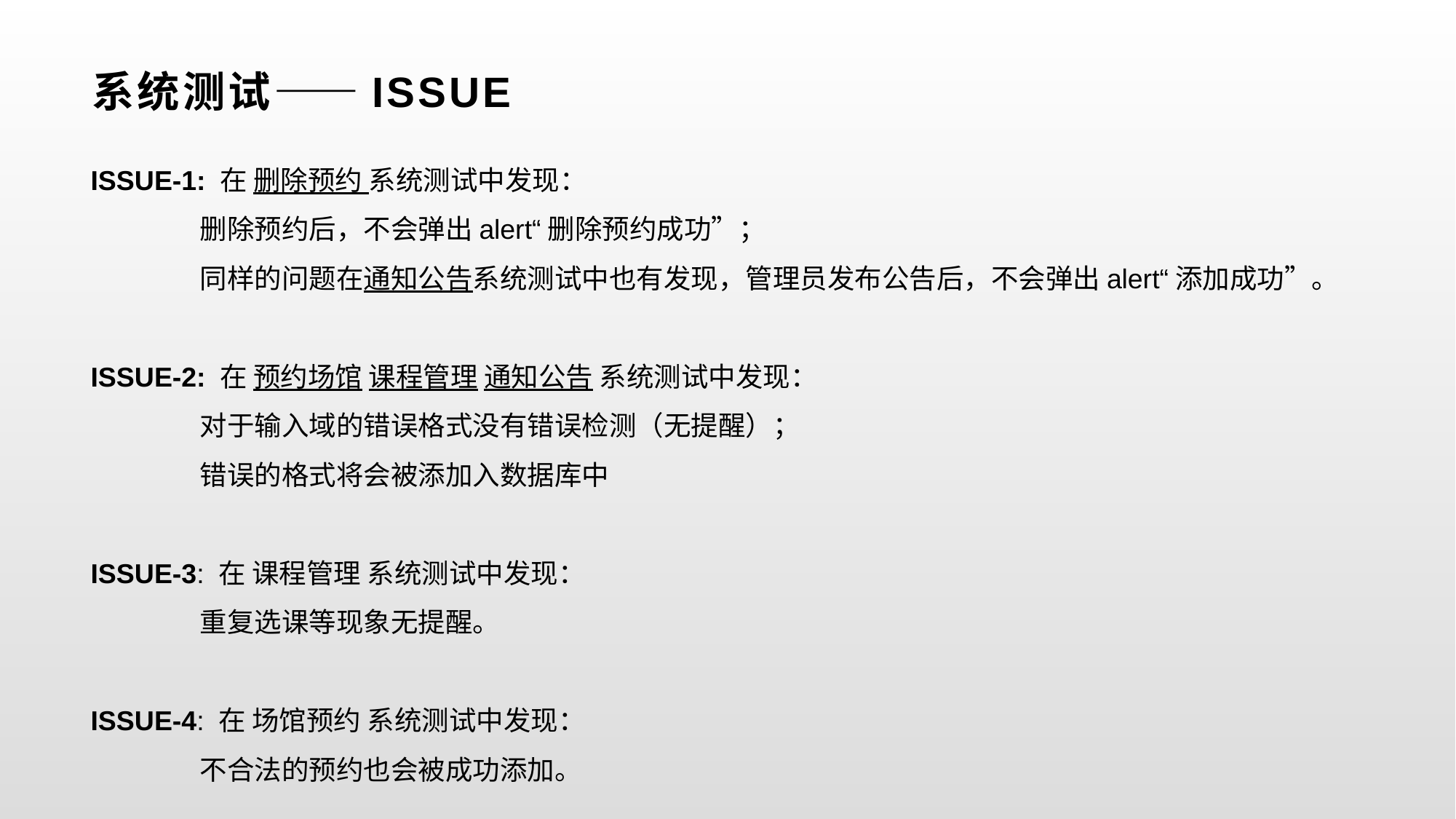

# 系统测试——ISSUE
ISSUE-1: 在 删除预约 系统测试中发现：
	删除预约后，不会弹出alert“删除预约成功”；
	同样的问题在通知公告系统测试中也有发现，管理员发布公告后，不会弹出alert“添加成功”。

ISSUE-2: 在 预约场馆 课程管理 通知公告 系统测试中发现：
	对于输入域的错误格式没有错误检测（无提醒）；
	错误的格式将会被添加入数据库中

ISSUE-3: 在 课程管理 系统测试中发现：
	重复选课等现象无提醒。

ISSUE-4: 在 场馆预约 系统测试中发现：
	不合法的预约也会被成功添加。

……